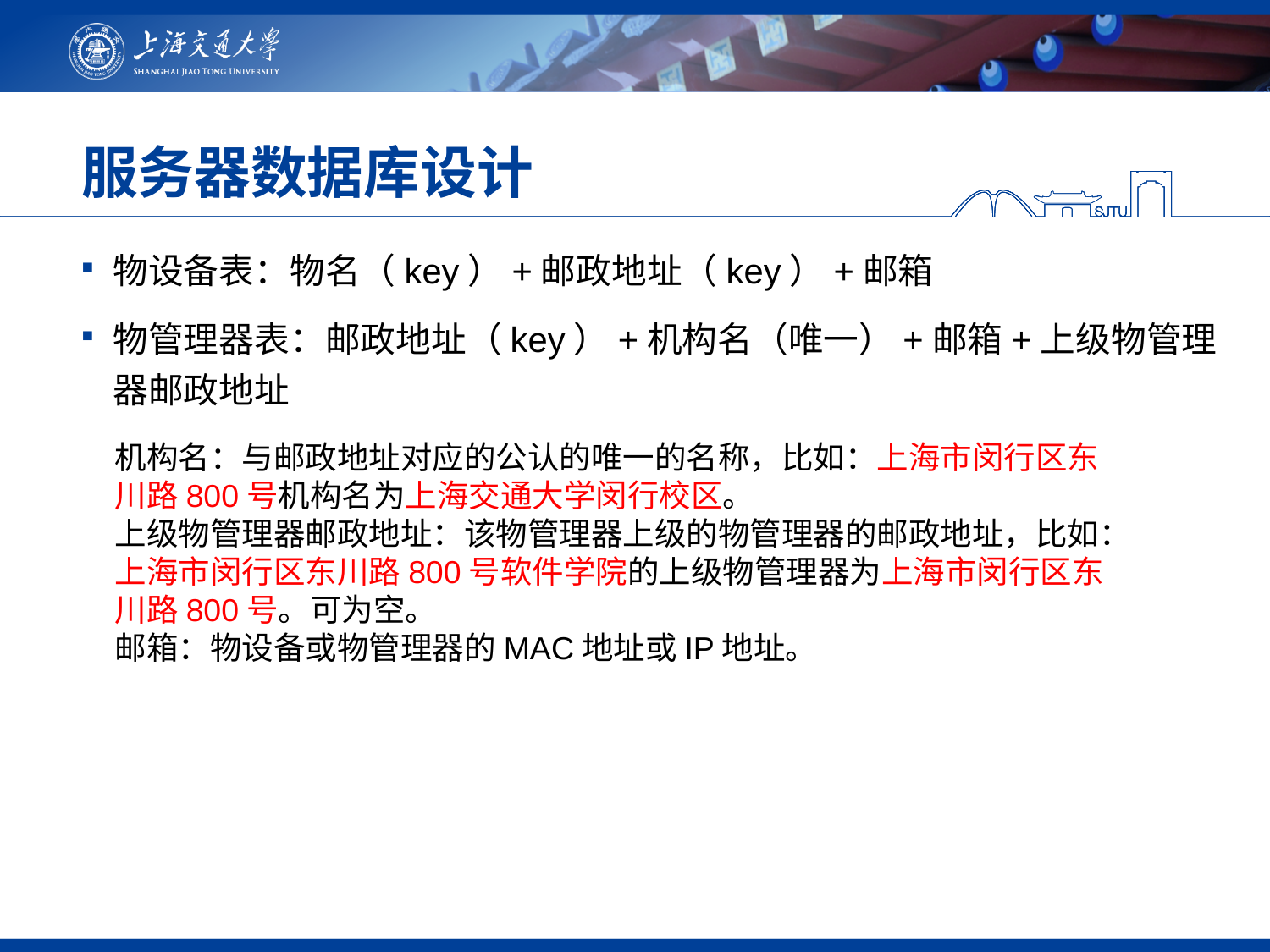

# 服务器数据库设计
物设备表：物名（key）+邮政地址（key）+邮箱
物管理器表：邮政地址（key）+机构名（唯一）+邮箱+上级物管理器邮政地址

机构名：与邮政地址对应的公认的唯一的名称，比如：上海市闵行区东川路800号机构名为上海交通大学闵行校区。
上级物管理器邮政地址：该物管理器上级的物管理器的邮政地址，比如：上海市闵行区东川路800号软件学院的上级物管理器为上海市闵行区东川路800号。可为空。
邮箱：物设备或物管理器的MAC地址或IP地址。